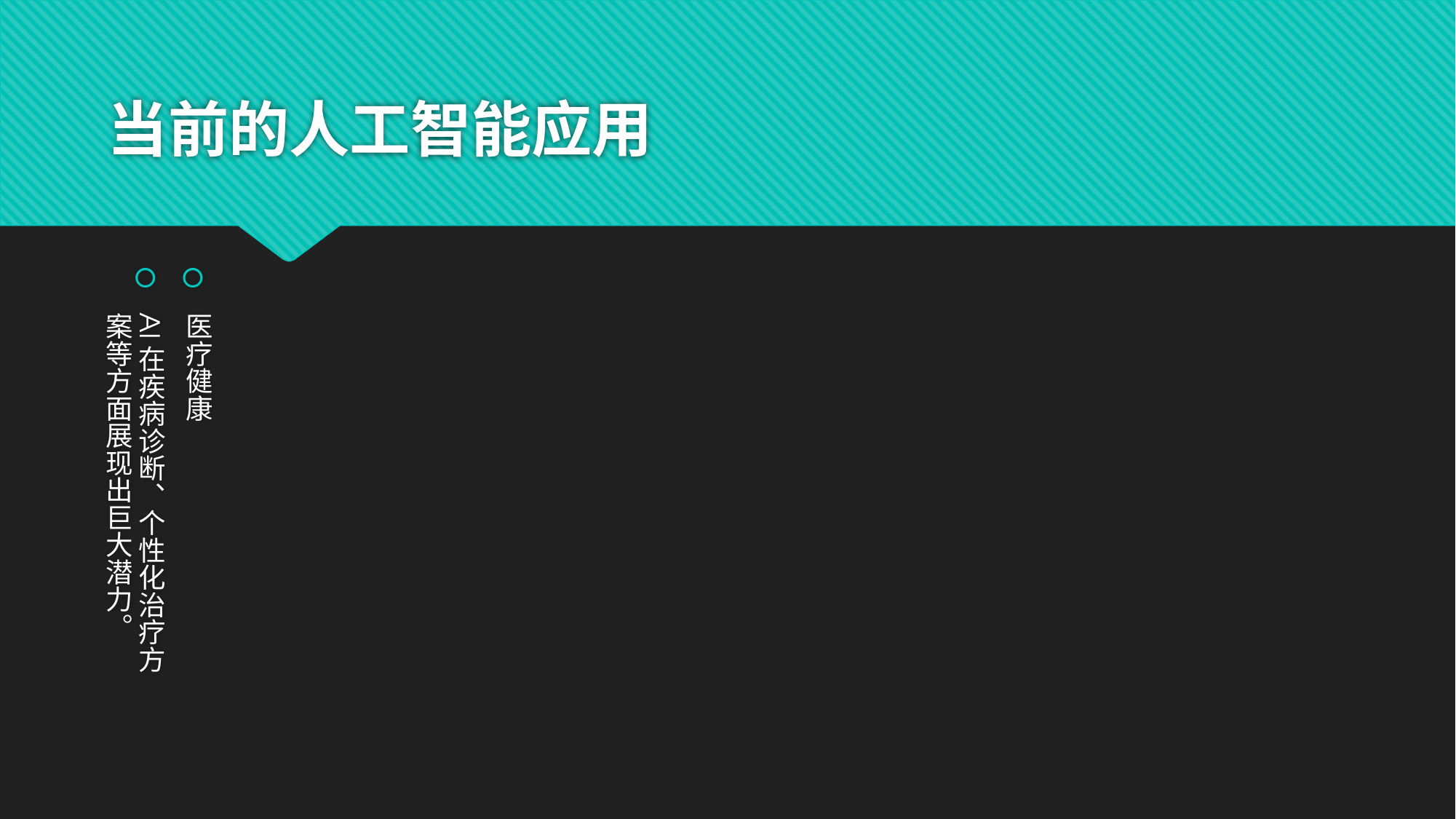

# 当前的人工智能应用
医疗健康
AI在疾病诊断、个性化治疗方案等方面展现出巨大潜力。